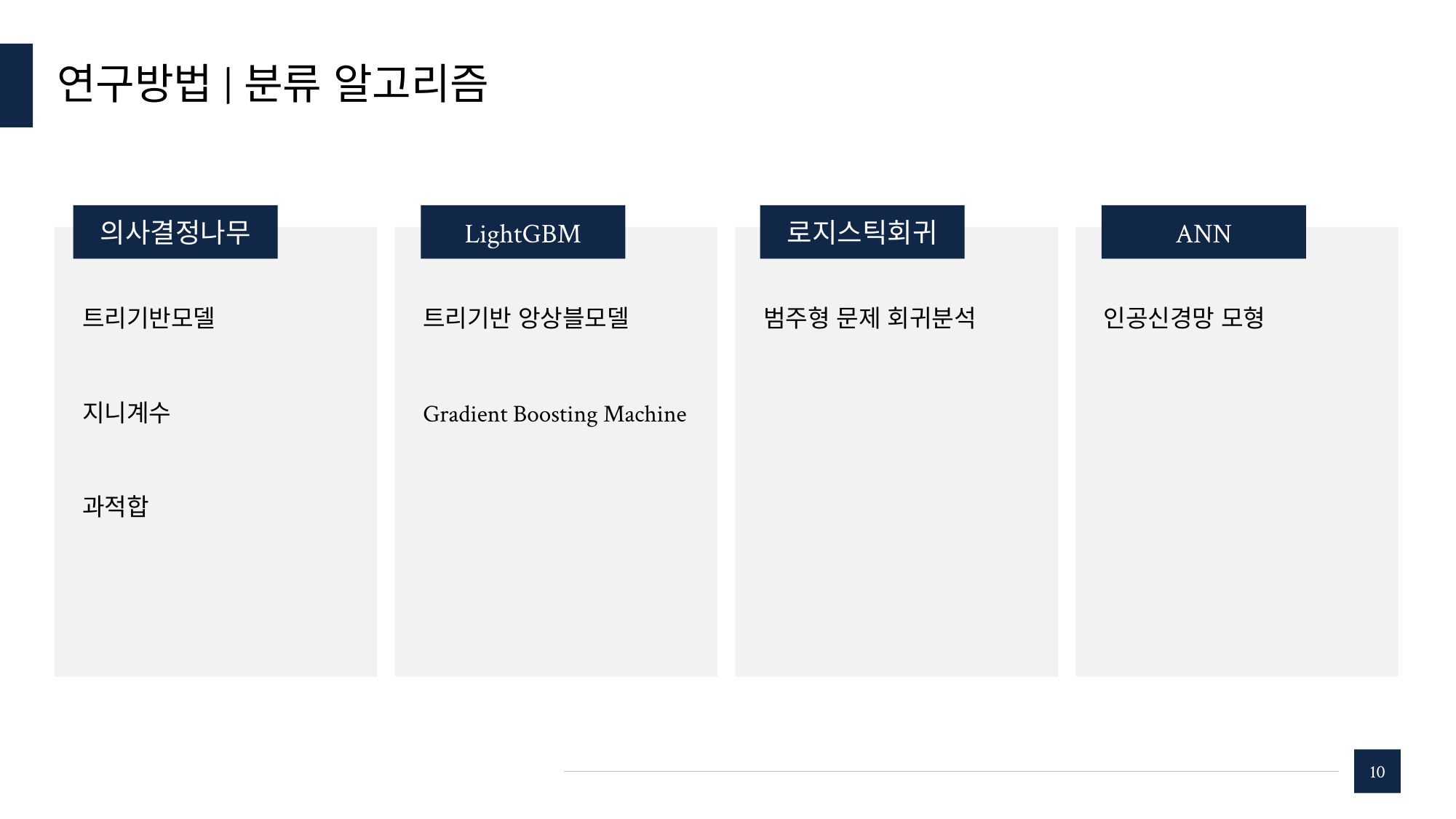

# 연구방법|분류 알고리즘
의사결정나무
LightGBM
로지스틱회귀
ANN

트리기반모델

지니계수

과적합

트리기반 앙상블모델

Gradient Boosting Machine

범주형 문제 회귀분석
인공신경망 모형

10